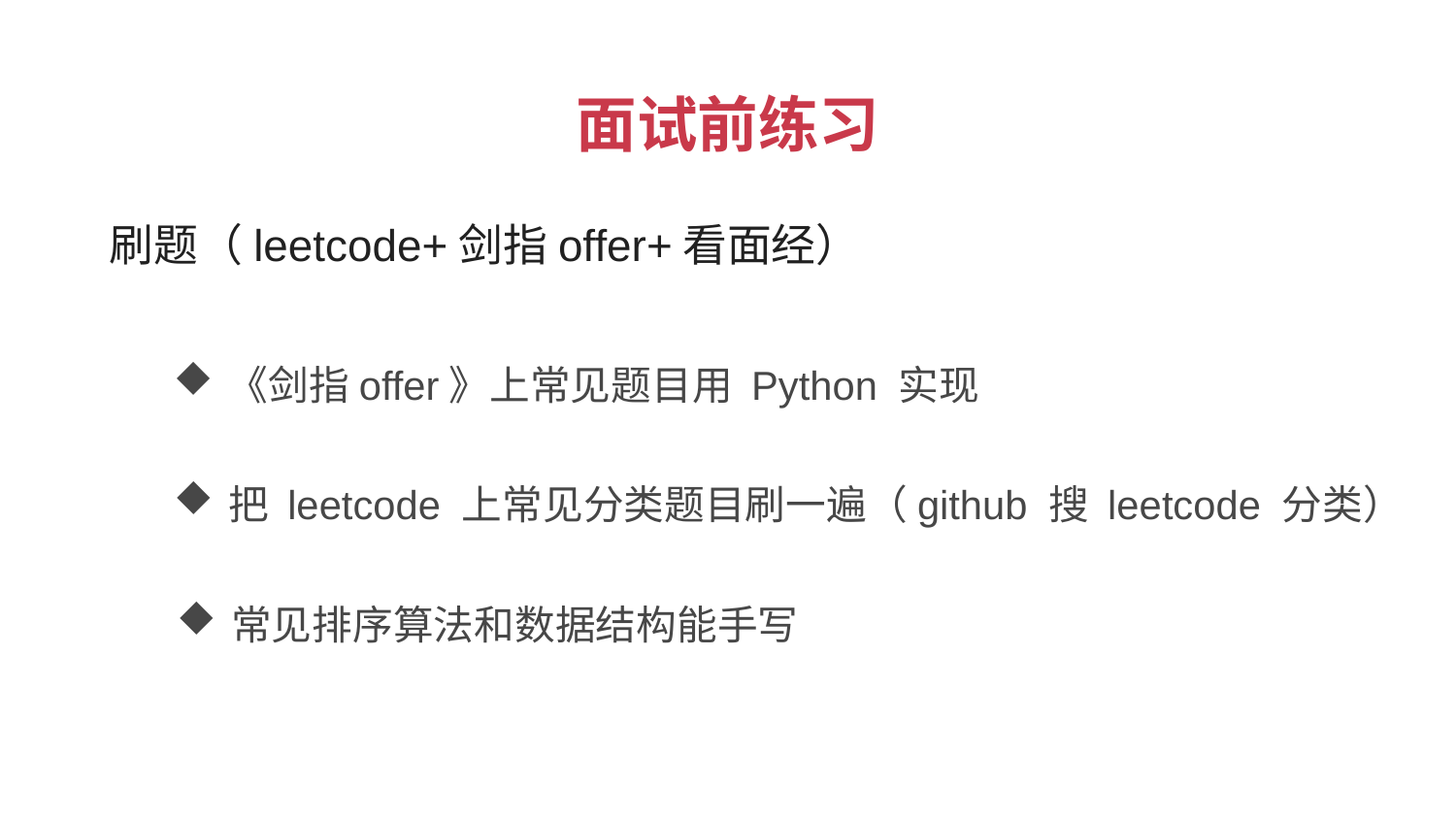

面试前练习
 刷题（leetcode+剑指offer+看面经）
《剑指offer》上常见题目用 Python 实现
把 leetcode 上常见分类题目刷一遍（github 搜 leetcode 分类）
常见排序算法和数据结构能手写